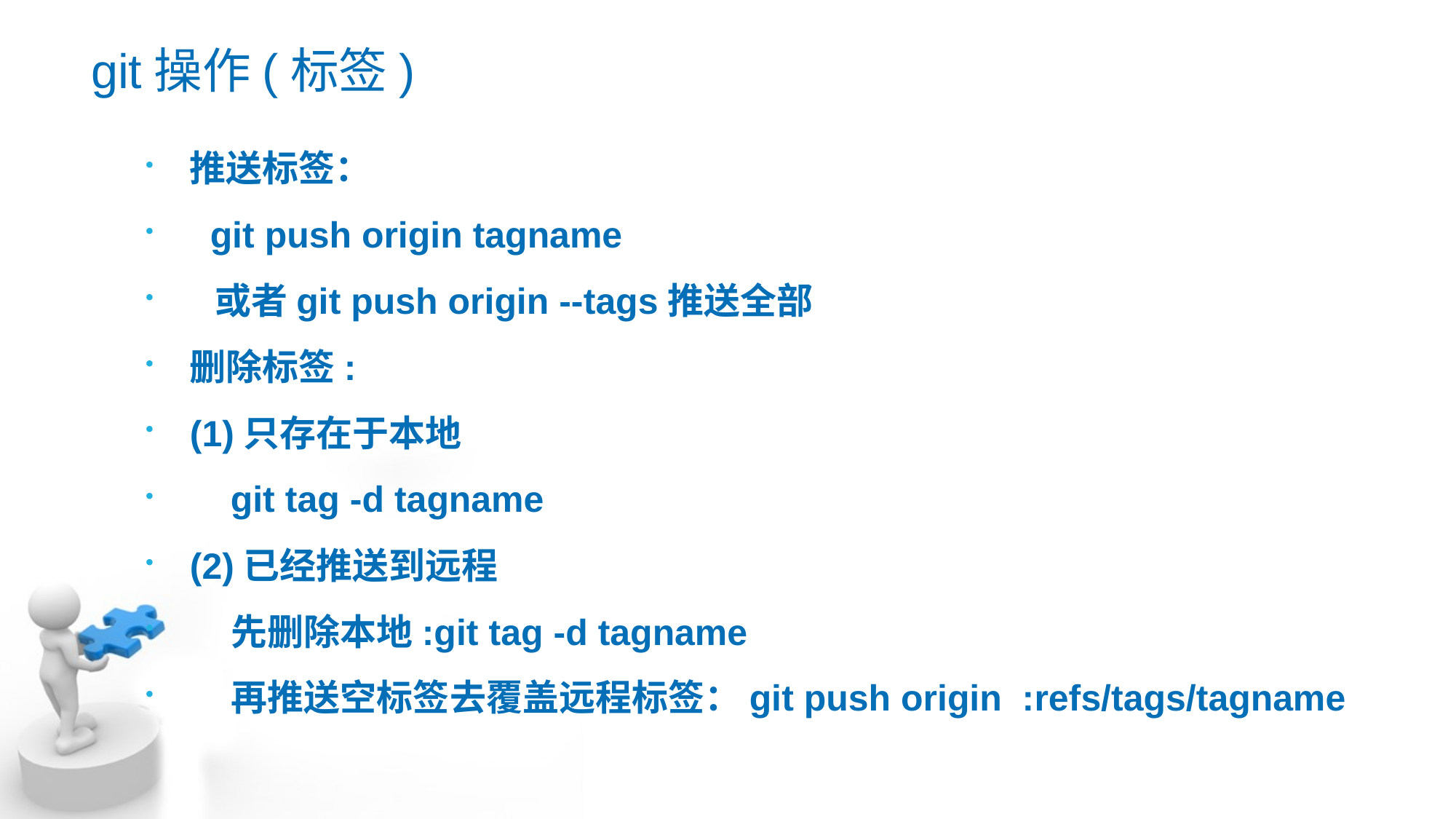

# git操作(标签)
推送标签：
  git push origin tagname
  或者git push origin --tags推送全部
删除标签:
(1)只存在于本地
    git tag -d tagname
(2)已经推送到远程
    先删除本地:git tag -d tagname
    再推送空标签去覆盖远程标签：git push origin  :refs/tags/tagname